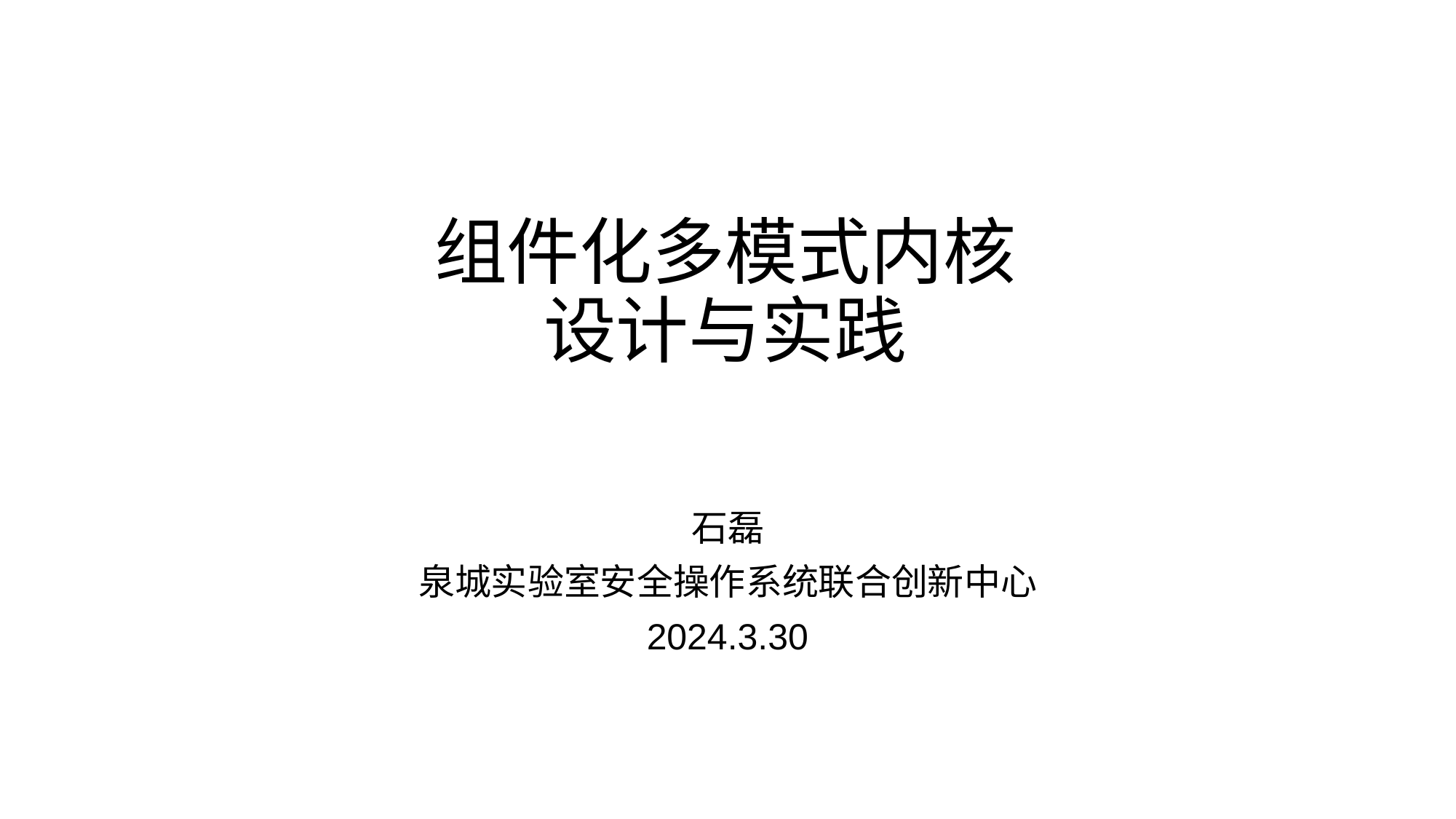

# 组件化多模式内核 设计与实践
石磊
泉城实验室安全操作系统联合创新中心
2024.3.30